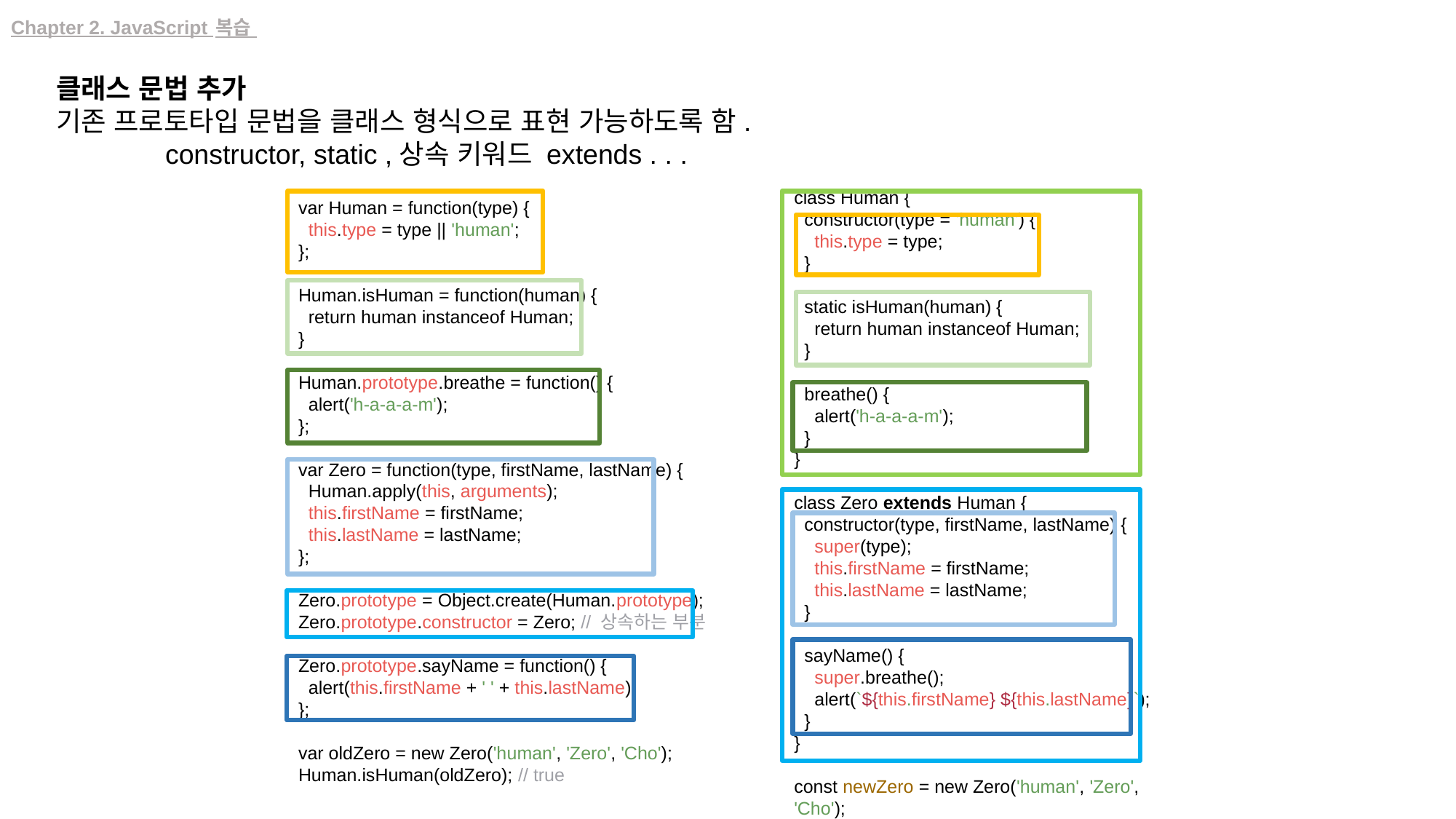

# Chapter 2. JavaScript 복습
클래스 문법 추가
기존 프로토타입 문법을 클래스 형식으로 표현 가능하도록 함.
	constructor, static ,상속 키워드 extends . . .

class Human {
  constructor(type = 'human') {
    this.type = type;
  }

  static isHuman(human) {
    return human instanceof Human;
  }

  breathe() {
    alert('h-a-a-a-m');
  }
}

class Zero extends Human {
  constructor(type, firstName, lastName) {
    super(type);
    this.firstName = firstName;
    this.lastName = lastName;
  }

  sayName() {
    super.breathe();
    alert(`${this.firstName} ${this.lastName}`);
  }
}

const newZero = new Zero('human', 'Zero', 'Cho');
Human.isHuman(newZero); // true
var Human = function(type) {
  this.type = type || 'human';
};

Human.isHuman = function(human) {
  return human instanceof Human;
}

Human.prototype.breathe = function() {
  alert('h-a-a-a-m');
};

var Zero = function(type, firstName, lastName) {
  Human.apply(this, arguments);
  this.firstName = firstName;
  this.lastName = lastName;
};

Zero.prototype = Object.create(Human.prototype);
Zero.prototype.constructor = Zero; // 상속하는 부분

Zero.prototype.sayName = function() {
  alert(this.firstName + ' ' + this.lastName);
};

var oldZero = new Zero('human', 'Zero', 'Cho');
Human.isHuman(oldZero); // true